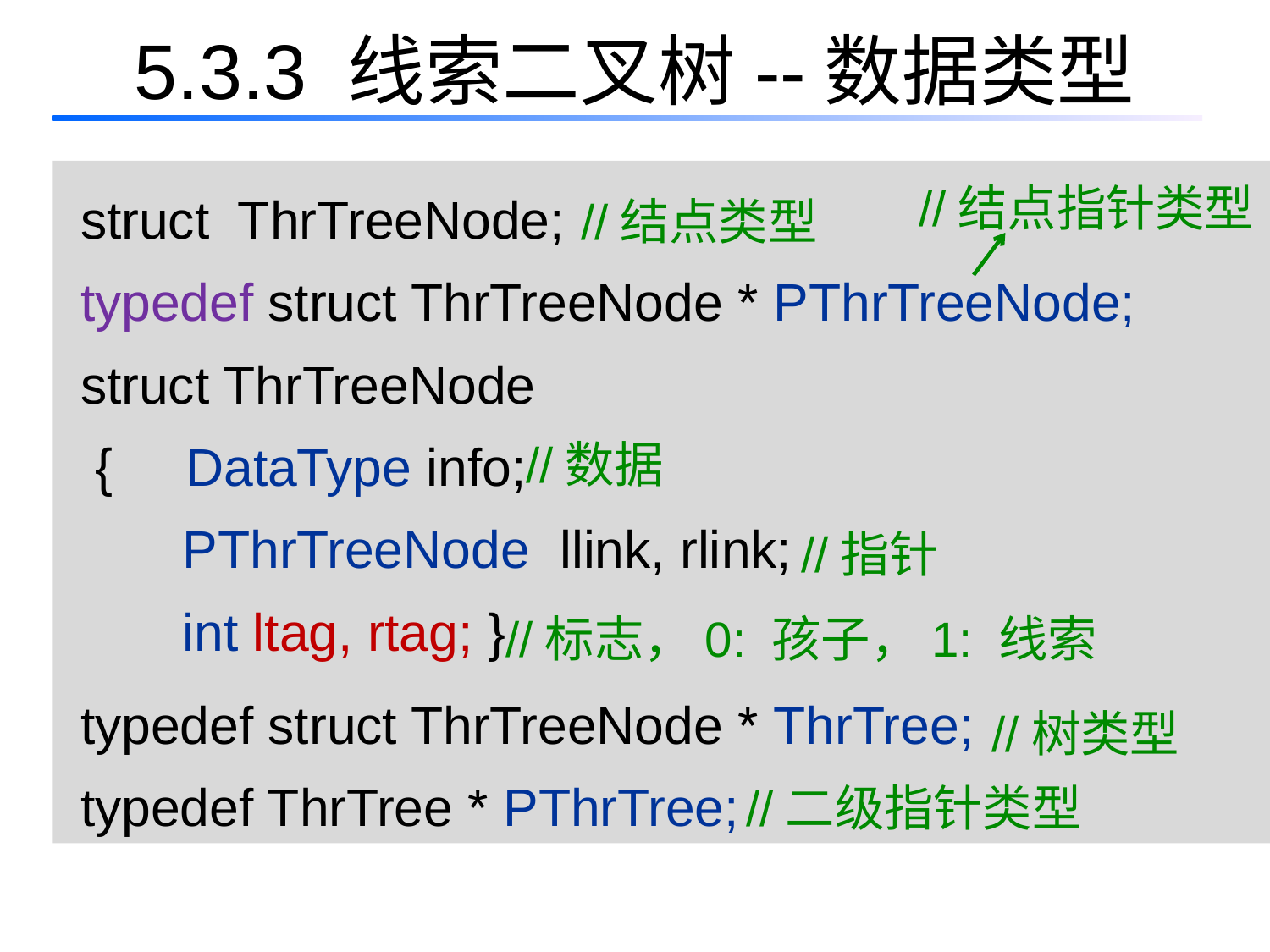

# 5.3.3 线索二叉树--数据类型

//结点指针类型
struct  ThrTreeNode;
typedef struct ThrTreeNode * PThrTreeNode;
struct ThrTreeNode
 {     DataType info;
       PThrTreeNode  llink, rlink;
       int ltag, rtag; }
typedef struct ThrTreeNode * ThrTree;
typedef ThrTree * PThrTree;
//结点类型
//数据
//指针
//标志，0: 孩子，1: 线索
//树类型
//二级指针类型